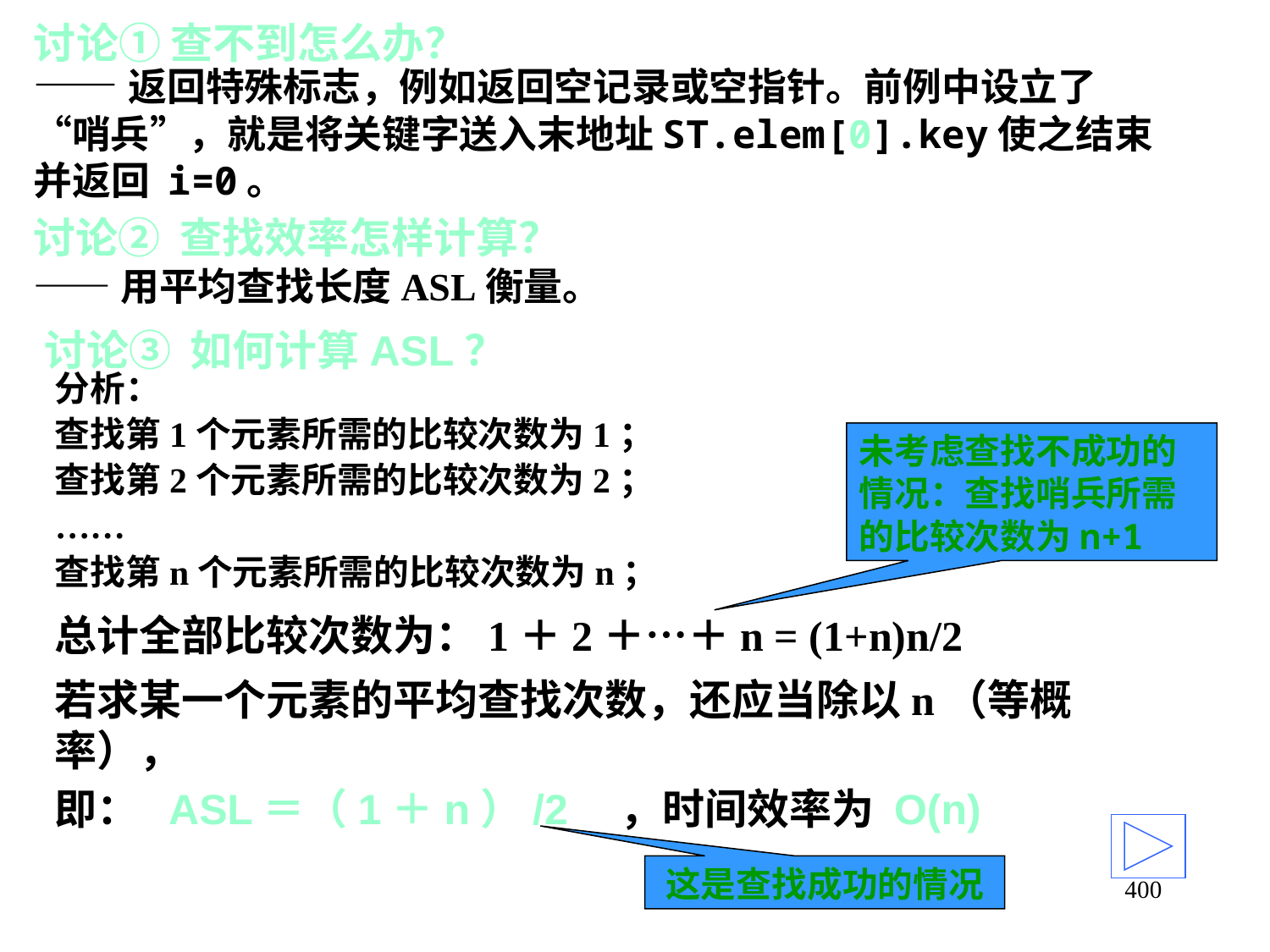

# 讨论① 查不到怎么办？
——返回特殊标志，例如返回空记录或空指针。前例中设立了“哨兵”，就是将关键字送入末地址ST.elem[0].key使之结束并返回 i=0。
讨论②  查找效率怎样计算？
——用平均查找长度ASL衡量。
讨论③  如何计算ASL？
分析：
查找第1个元素所需的比较次数为1；
查找第2个元素所需的比较次数为2；
……
查找第n个元素所需的比较次数为n；
未考虑查找不成功的情况：查找哨兵所需的比较次数为n+1
总计全部比较次数为：1＋2＋…＋n = (1+n)n/2
若求某一个元素的平均查找次数，还应当除以n（等概率），
即：  ASL＝（1＋n）/2    ，时间效率为 O(n)

这是查找成功的情况
400